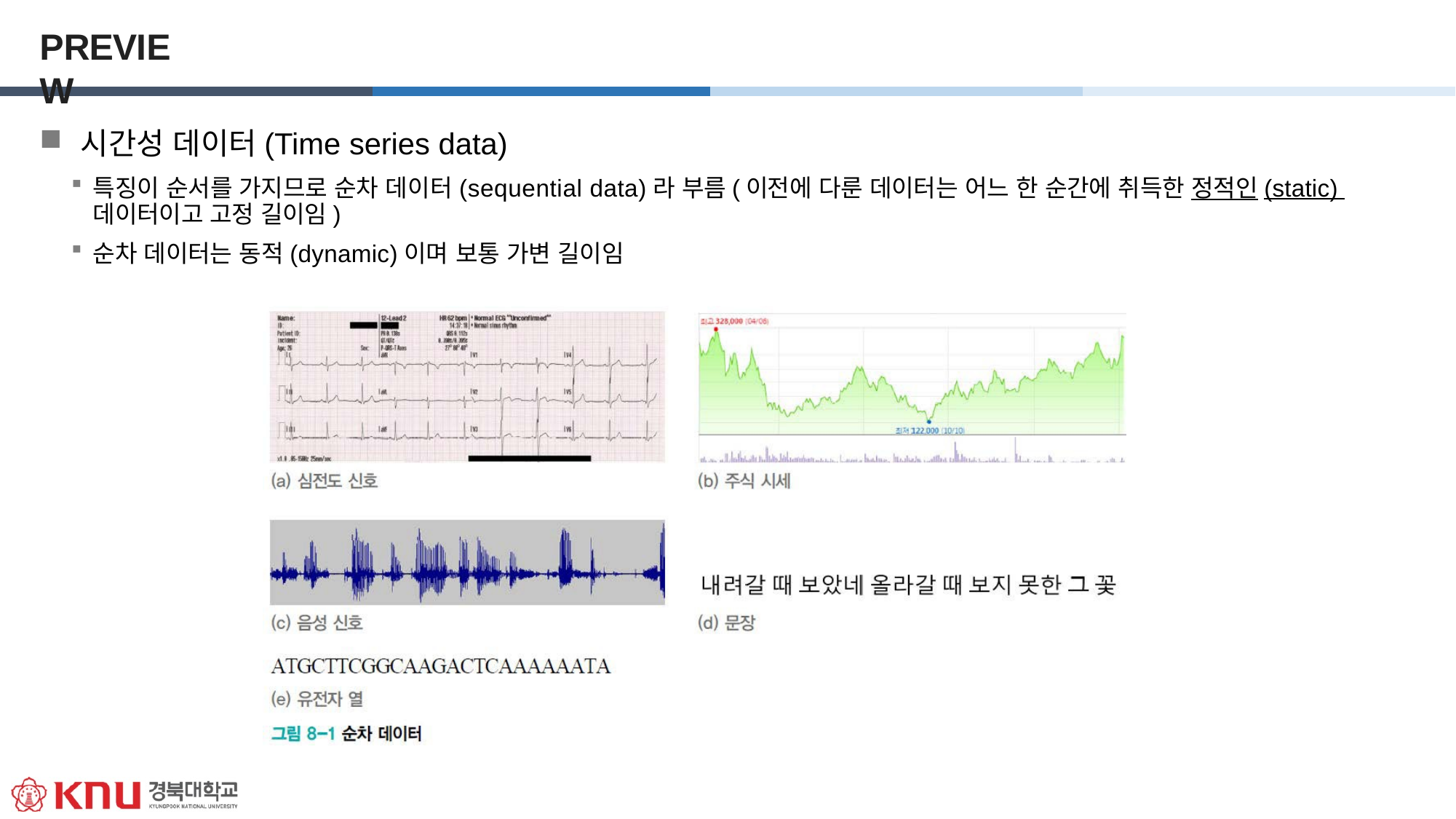

# PREVIEW

시간성 데이터(Time series data)
특징이 순서를 가지므로 순차 데이터(sequential data)라 부름(이전에 다룬 데이터는 어느 한 순간에 취득한 정적인(static)  데이터이고 고정 길이임)
순차 데이터는 동적(dynamic)이며 보통 가변 길이임